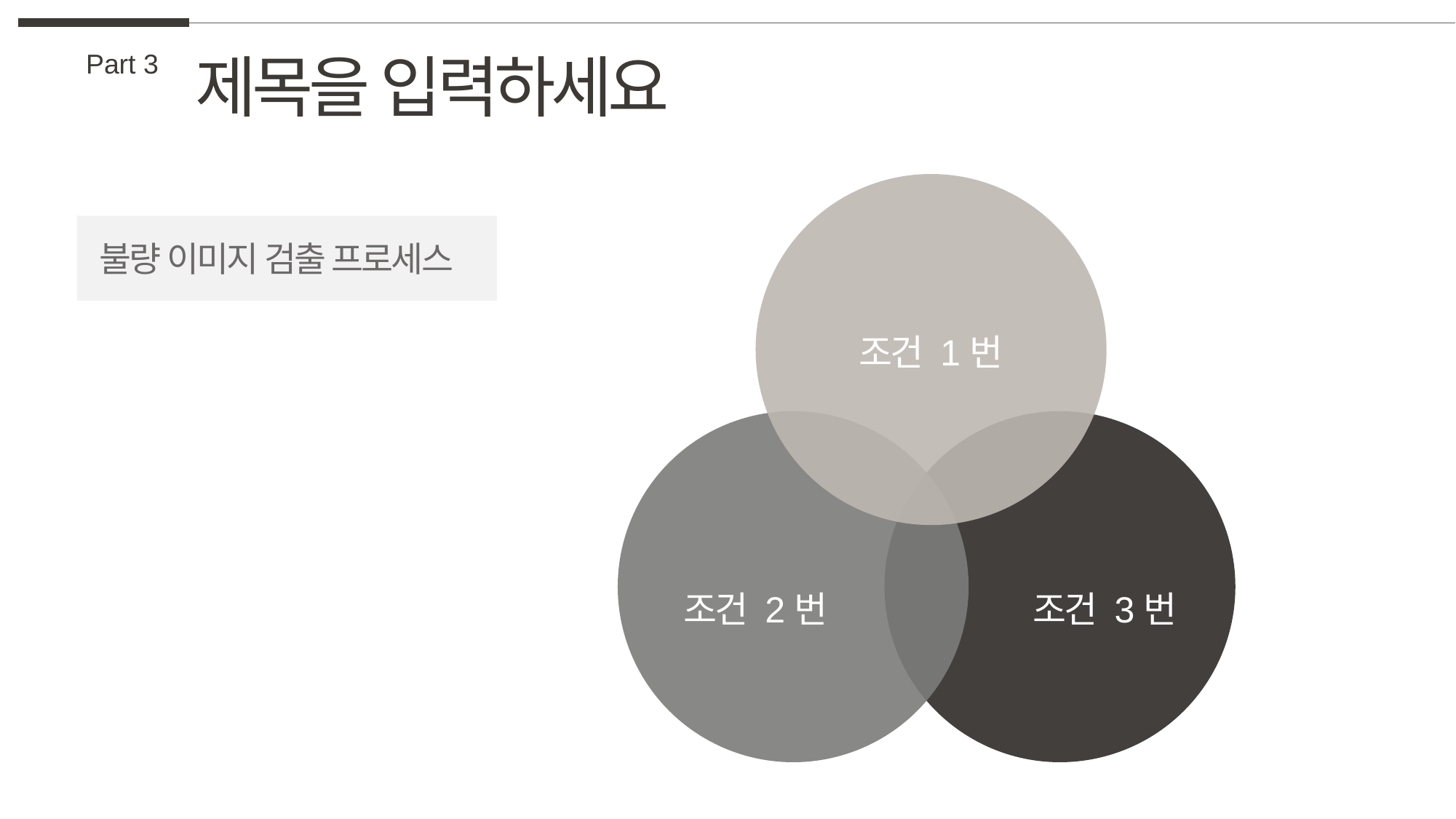

제목을 입력하세요
Part 3

불량 이미지 검출 프로세스
조건 1번

조건 2번
조건 3번